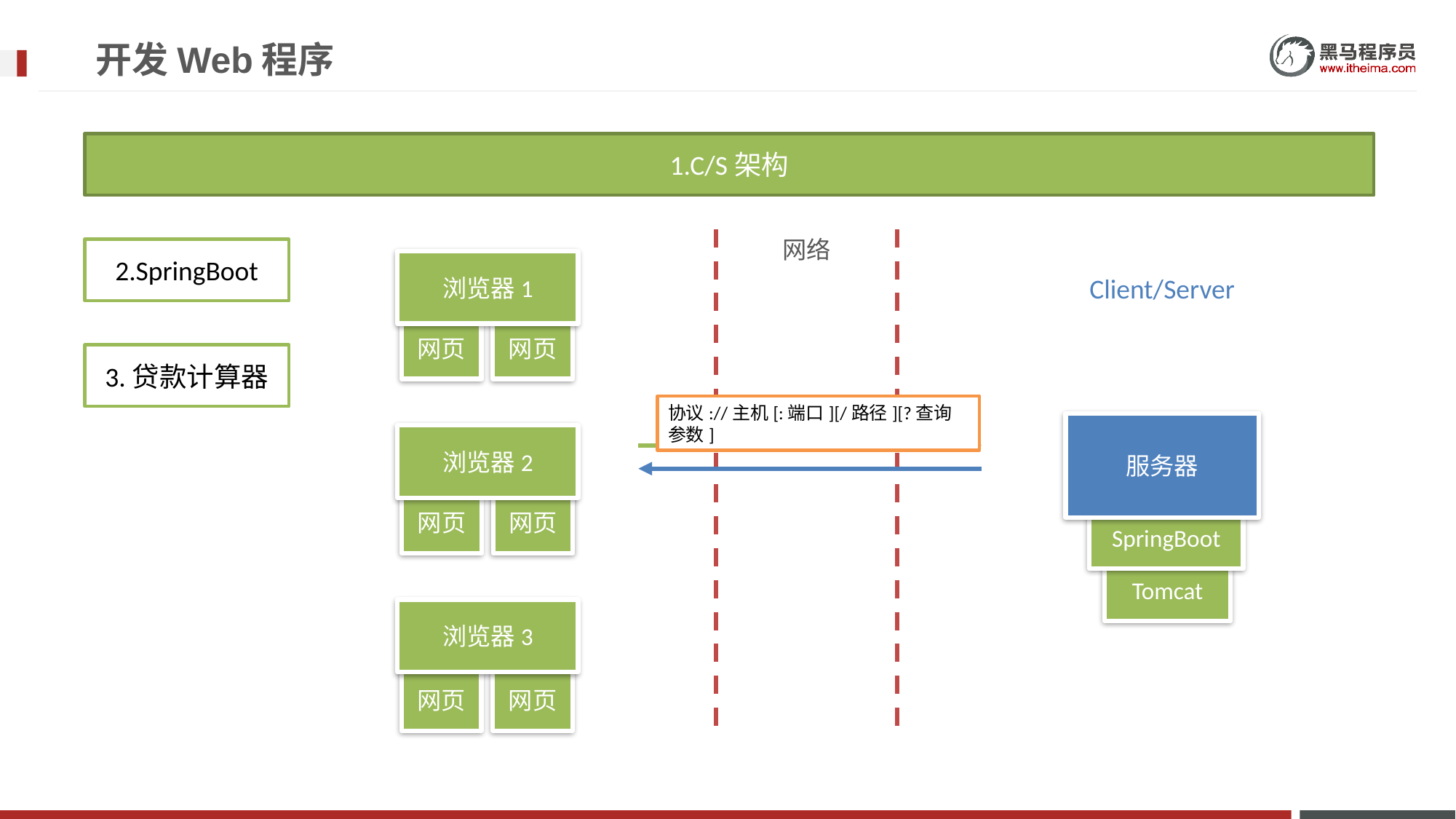

# 开发Web程序
1.C/S架构
网络
2.SpringBoot
浏览器1
Client/Server
网页
网页
3.贷款计算器
协议://主机[:端口][/路径][?查询参数]
服务器
浏览器2
网页
网页
SpringBoot
Tomcat
浏览器3
网页
网页